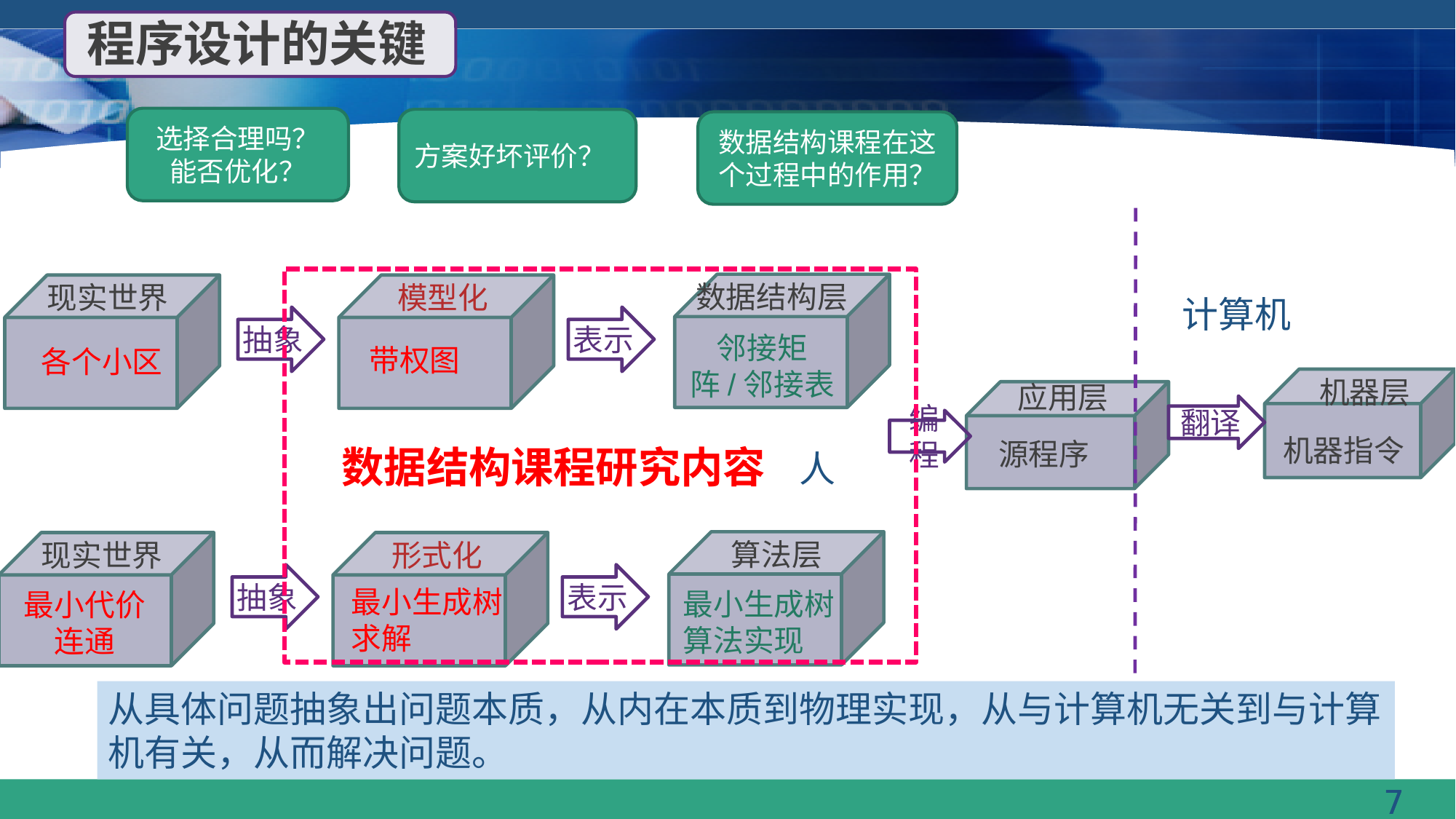

程序设计的关键

选择合理吗？能否优化？
方案好坏评价？
数据结构课程在这个过程中的作用？

数据结构层

邻接矩阵/邻接表
表示
现实世界

各个小区
模型化

带权图
抽象
计算机
机器层

机器指令
翻译
应用层

源程序
编程
数据结构课程研究内容
人
算法层

最小生成树算法实现
表示
现实世界

最小代价连通
形式化

最小生成树求解
抽象
从具体问题抽象出问题本质，从内在本质到物理实现，从与计算机无关到与计算机有关，从而解决问题。